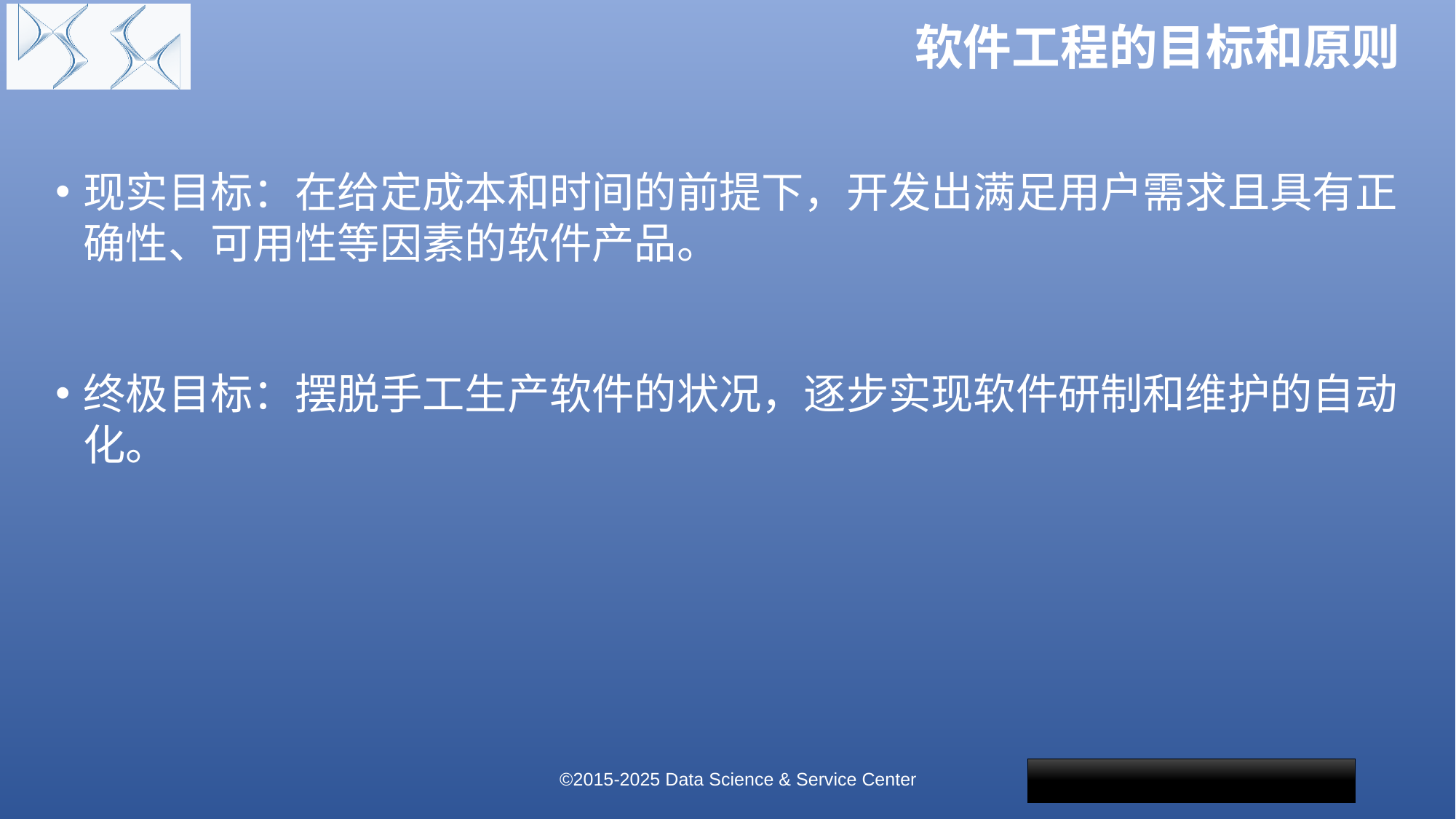

# 软件工程的目标和原则
现实目标：在给定成本和时间的前提下，开发出满足用户需求且具有正确性、可用性等因素的软件产品。

终极目标：摆脱手工生产软件的状况，逐步实现软件研制和维护的自动化。

©2015-2025 Data Science & Service Center
15